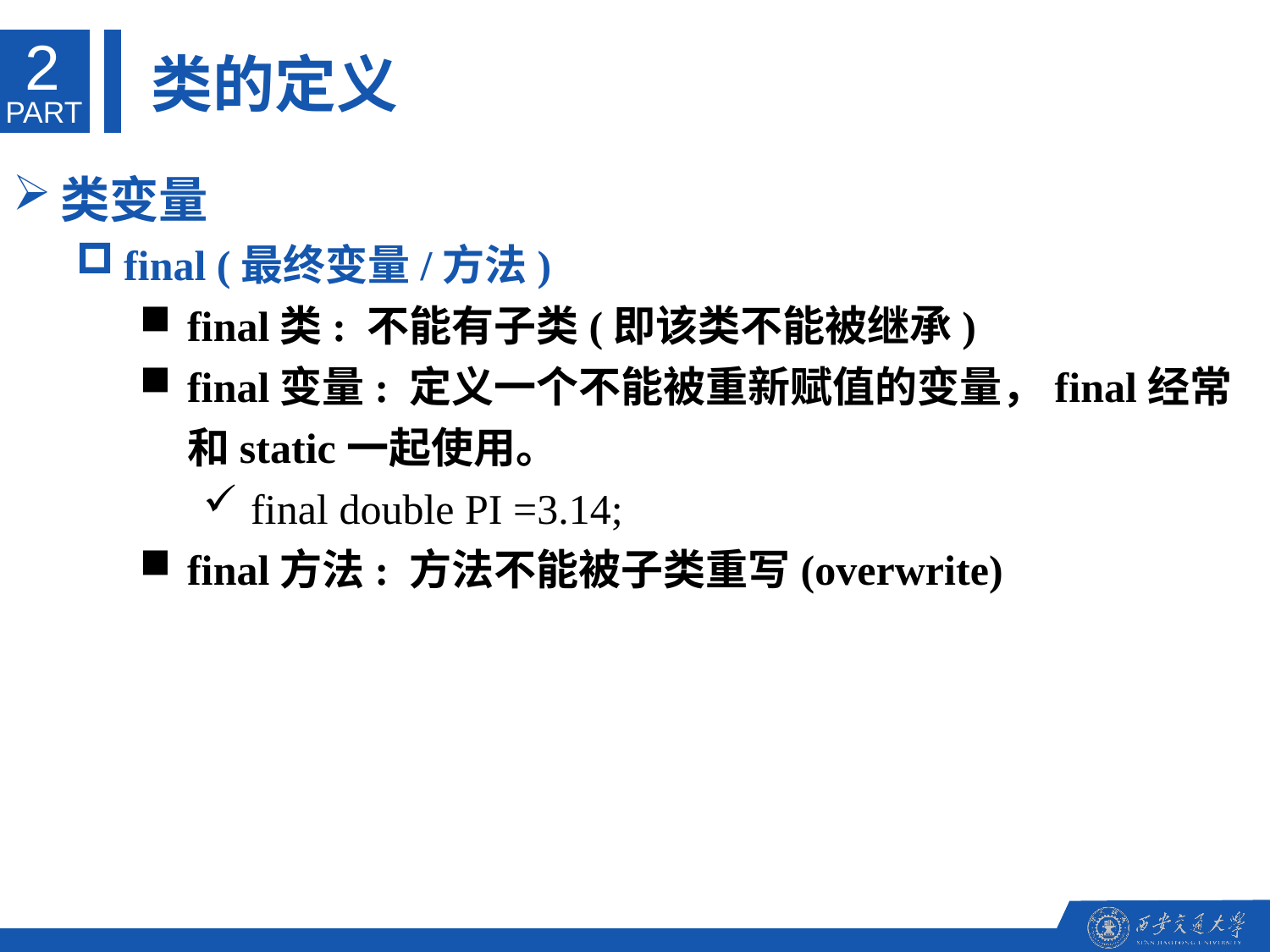

2
类的定义
PART
类变量
final (最终变量/方法)
final类: 不能有子类(即该类不能被继承)
final变量: 定义一个不能被重新赋值的变量，final经常和static一起使用。
final double PI =3.14;
final方法: 方法不能被子类重写(overwrite)